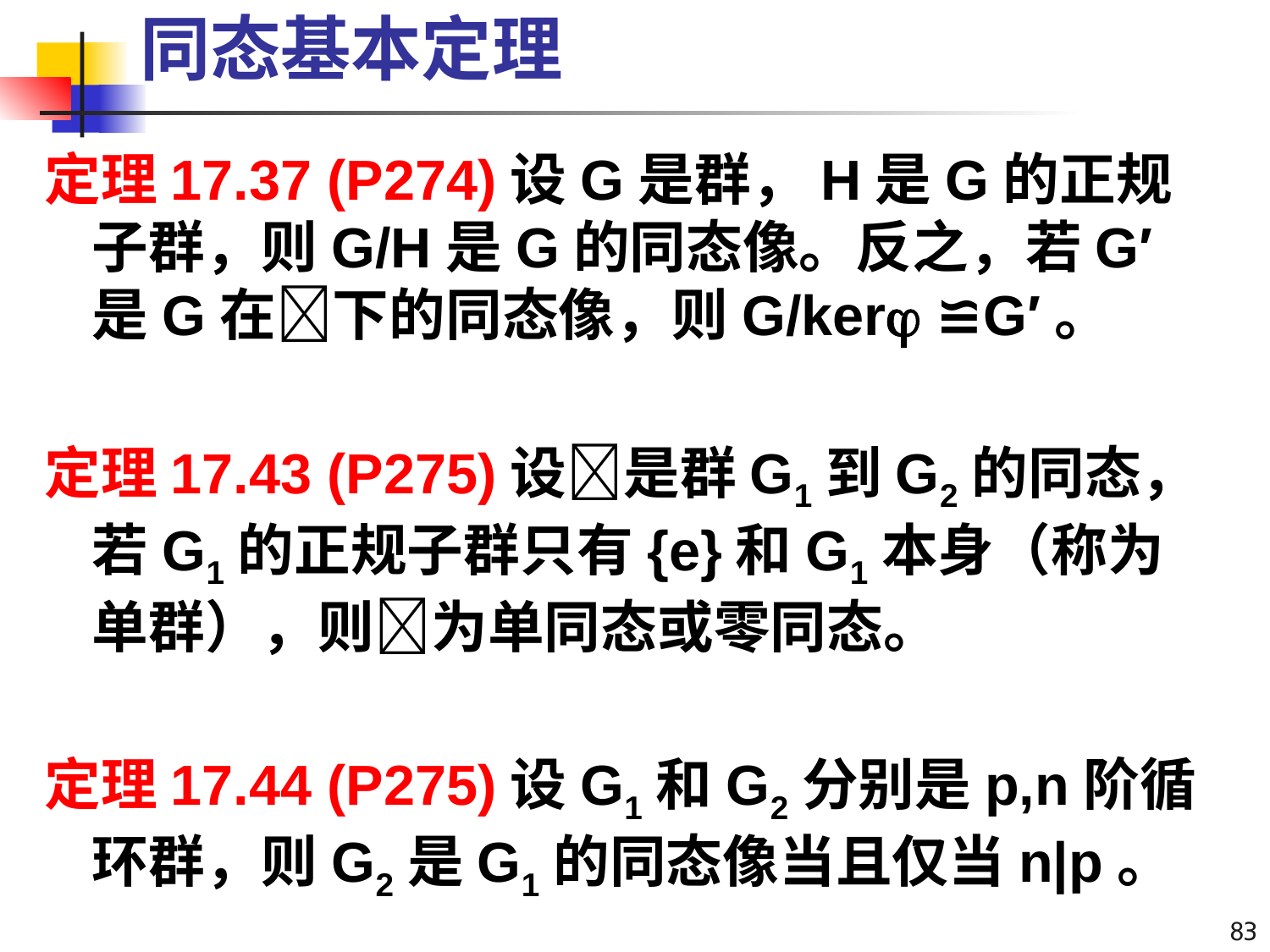

# 同态基本定理
定理17.37 (P274)设G是群，H是G的正规子群，则G/H是G的同态像。反之，若G′是G在ϕ下的同态像，则G/kerϕ ≌G′。

定理17.43 (P275)设ϕ是群G1到G2的同态，若G1的正规子群只有{e}和G1本身（称为单群），则ϕ为单同态或零同态。

定理17.44 (P275)设G1和G2分别是p,n阶循环群，则G2是G1的同态像当且仅当n|p。
83